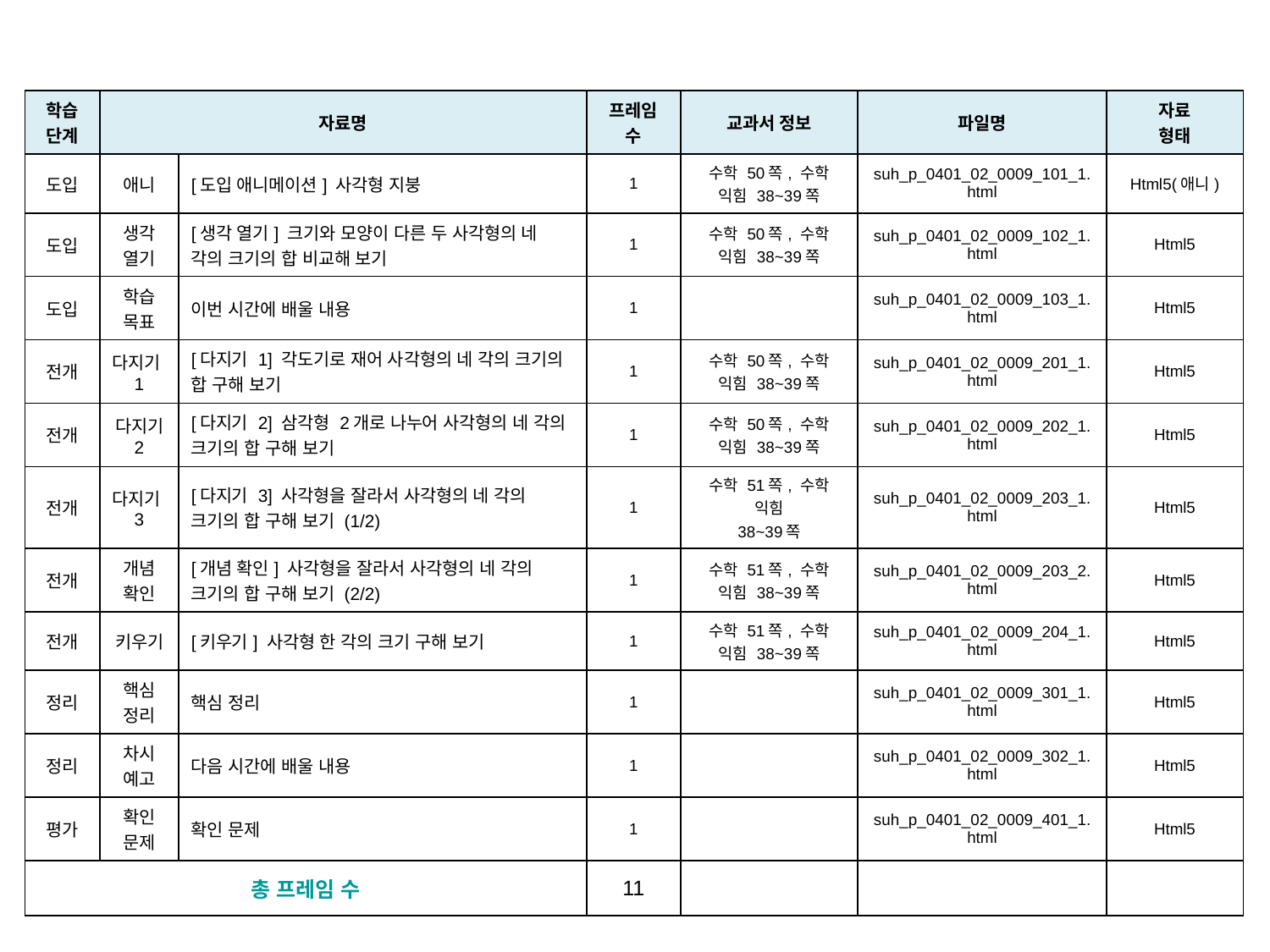

| 학습 단계 | 자료명 |  | 프레임 수 | 교과서 정보 | 파일명 | 자료 형태 |
| --- | --- | --- | --- | --- | --- | --- |
| 도입 | 애니 | [도입 애니메이션] 사각형 지붕 | 1 | 수학 50쪽, 수학 익힘 38~39쪽 | suh\_p\_0401\_02\_0009\_101\_1.html | Html5(애니) |
| 도입 | 생각 열기 | [생각 열기] 크기와 모양이 다른 두 사각형의 네 각의 크기의 합 비교해 보기 | 1 | 수학 50쪽, 수학 익힘 38~39쪽 | suh\_p\_0401\_02\_0009\_102\_1.html | Html5 |
| 도입 | 학습 목표 | 이번 시간에 배울 내용 | 1 |  | suh\_p\_0401\_02\_0009\_103\_1.html | Html5 |
| 전개 | 다지기1 | [다지기 1] 각도기로 재어 사각형의 네 각의 크기의 합 구해 보기 | 1 | 수학 50쪽, 수학 익힘 38~39쪽 | suh\_p\_0401\_02\_0009\_201\_1.html | Html5 |
| 전개 | 다지기 2 | [다지기 2] 삼각형 2개로 나누어 사각형의 네 각의 크기의 합 구해 보기 | 1 | 수학 50쪽, 수학 익힘 38~39쪽 | suh\_p\_0401\_02\_0009\_202\_1.html | Html5 |
| 전개 | 다지기3 | [다지기 3] 사각형을 잘라서 사각형의 네 각의 크기의 합 구해 보기 (1/2) | 1 | 수학 51쪽, 수학 익힘 38~39쪽 | suh\_p\_0401\_02\_0009\_203\_1.html | Html5 |
| 전개 | 개념 확인 | [개념 확인] 사각형을 잘라서 사각형의 네 각의 크기의 합 구해 보기 (2/2) | 1 | 수학 51쪽, 수학 익힘 38~39쪽 | suh\_p\_0401\_02\_0009\_203\_2.html | Html5 |
| 전개 | 키우기 | [키우기] 사각형 한 각의 크기 구해 보기 | 1 | 수학 51쪽, 수학 익힘 38~39쪽 | suh\_p\_0401\_02\_0009\_204\_1.html | Html5 |
| 정리 | 핵심 정리 | 핵심 정리 | 1 |  | suh\_p\_0401\_02\_0009\_301\_1.html | Html5 |
| 정리 | 차시 예고 | 다음 시간에 배울 내용 | 1 |  | suh\_p\_0401\_02\_0009\_302\_1.html | Html5 |
| 평가 | 확인 문제 | 확인 문제 | 1 |  | suh\_p\_0401\_02\_0009\_401\_1.html | Html5 |
| 총 프레임 수 |  |  | 11 |  |  |  |